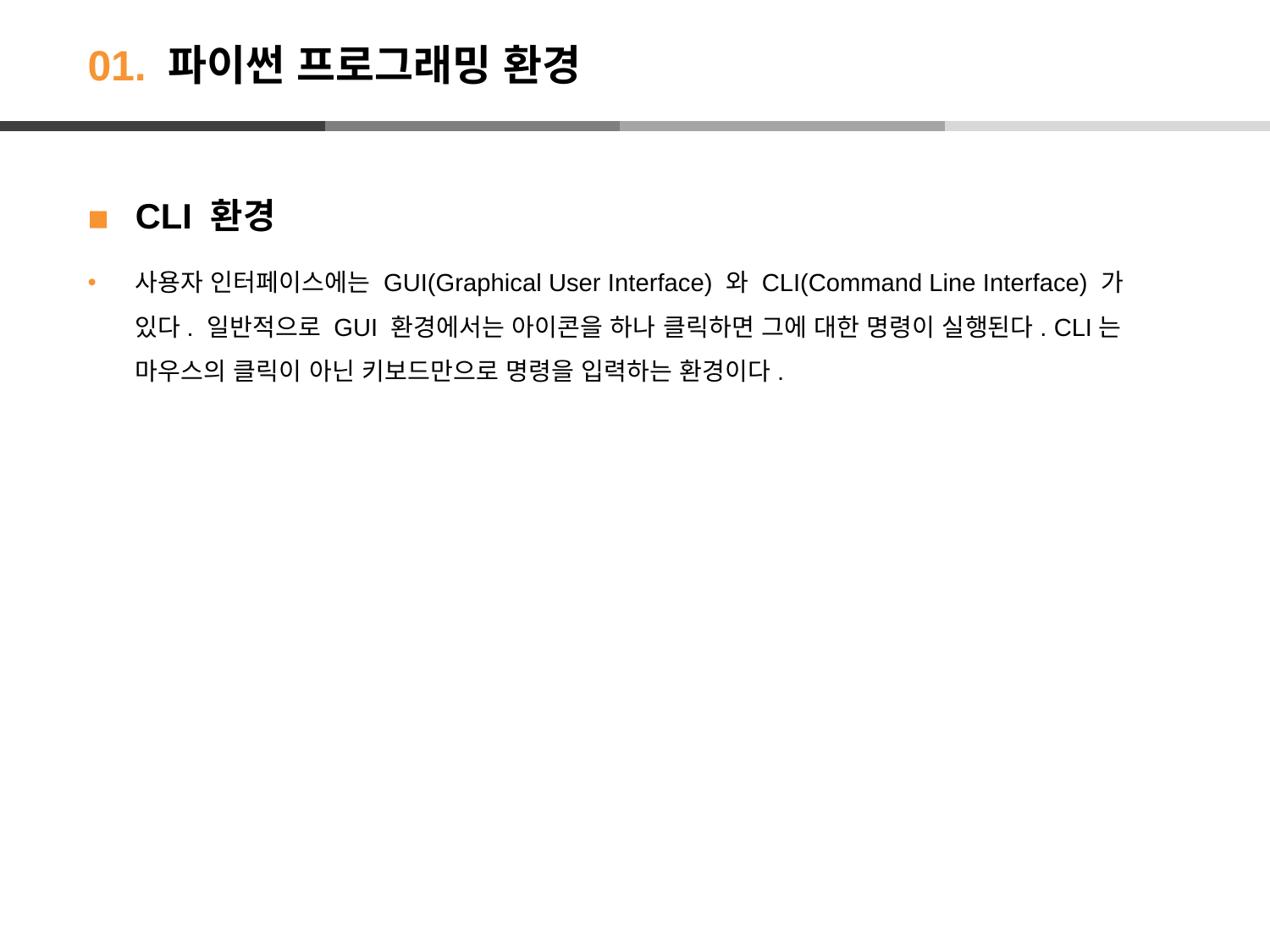

# 01. 파이썬 프로그래밍 환경
CLI 환경
사용자 인터페이스에는 GUI(Graphical User Interface) 와 CLI(Command Line Interface) 가 있다. 일반적으로 GUI 환경에서는 아이콘을 하나 클릭하면 그에 대한 명령이 실행된다. CLI는 마우스의 클릭이 아닌 키보드만으로 명령을 입력하는 환경이다.